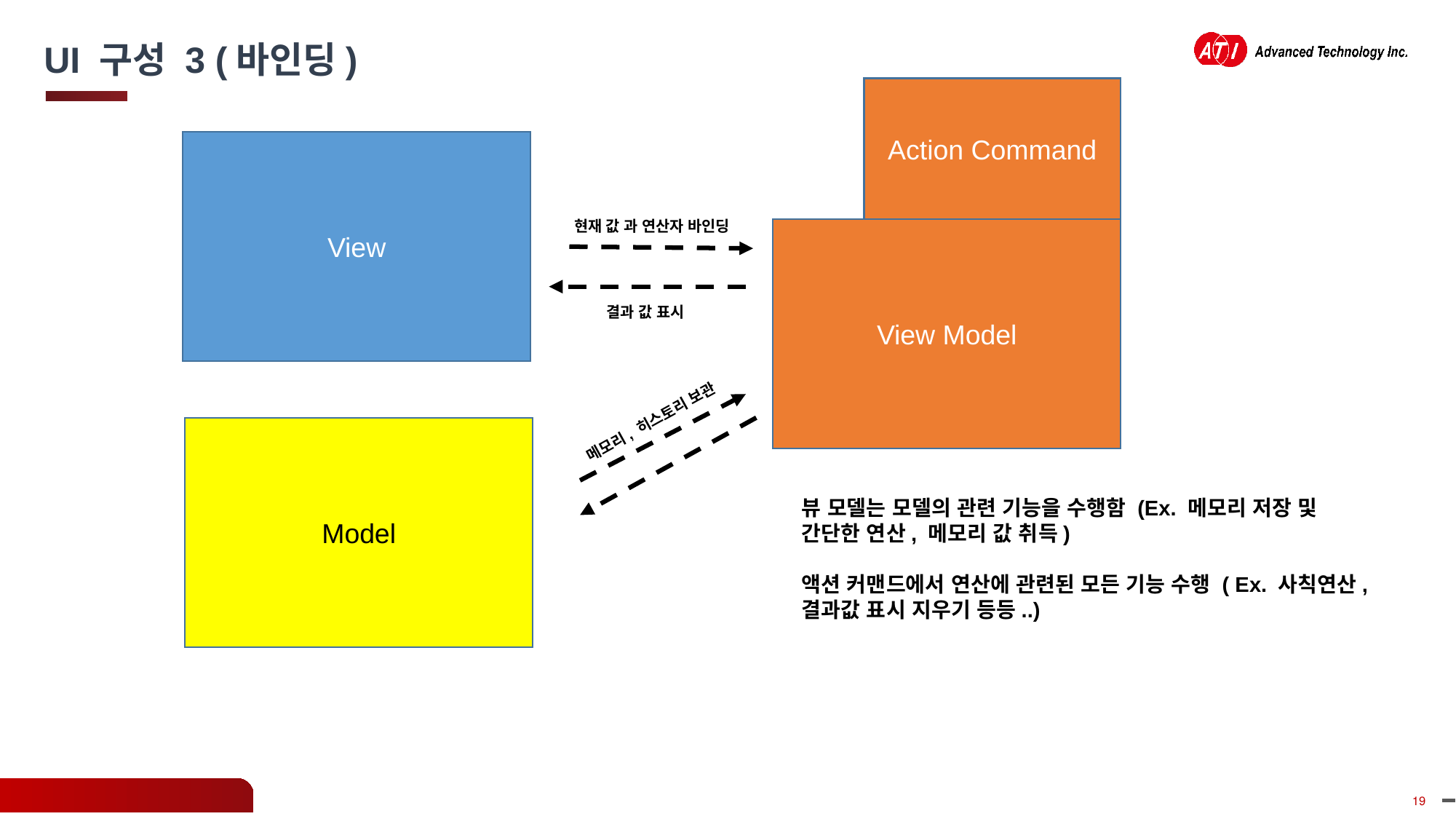

UI 구성 3 (바인딩)
Action Command
View
현재 값 과 연산자 바인딩
View Model
결과 값 표시
메모리, 히스토리 보관
Model
뷰 모델는 모델의 관련 기능을 수행함 (Ex. 메모리 저장 및
간단한 연산, 메모리 값 취득)
액션 커맨드에서 연산에 관련된 모든 기능 수행 ( Ex. 사칙연산,
결과값 표시 지우기 등등..)